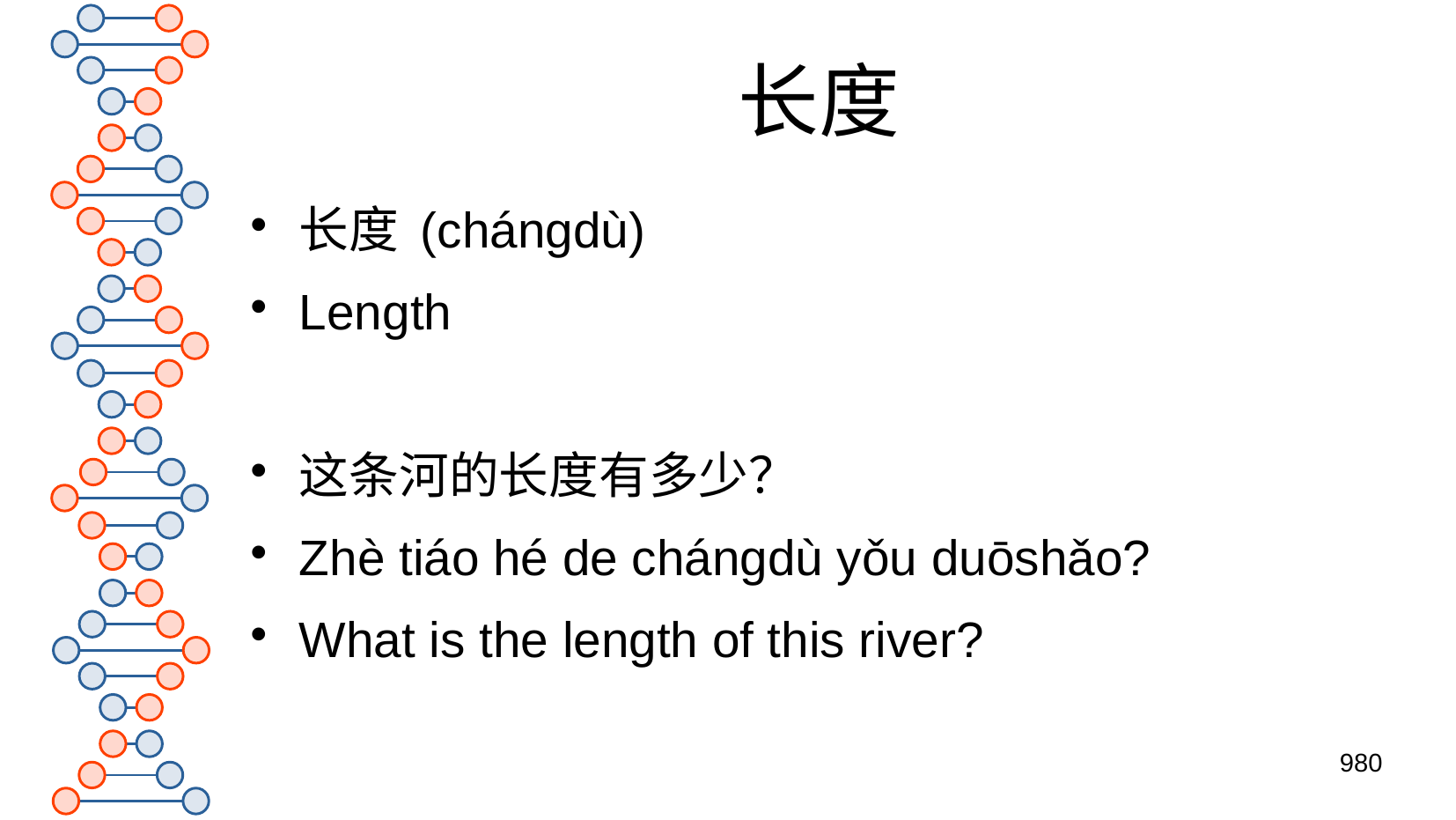

# 长度
长度 (chángdù)
Length

这条河的长度有多少？
Zhè tiáo hé de chángdù yǒu duōshǎo?
What is the length of this river?

980